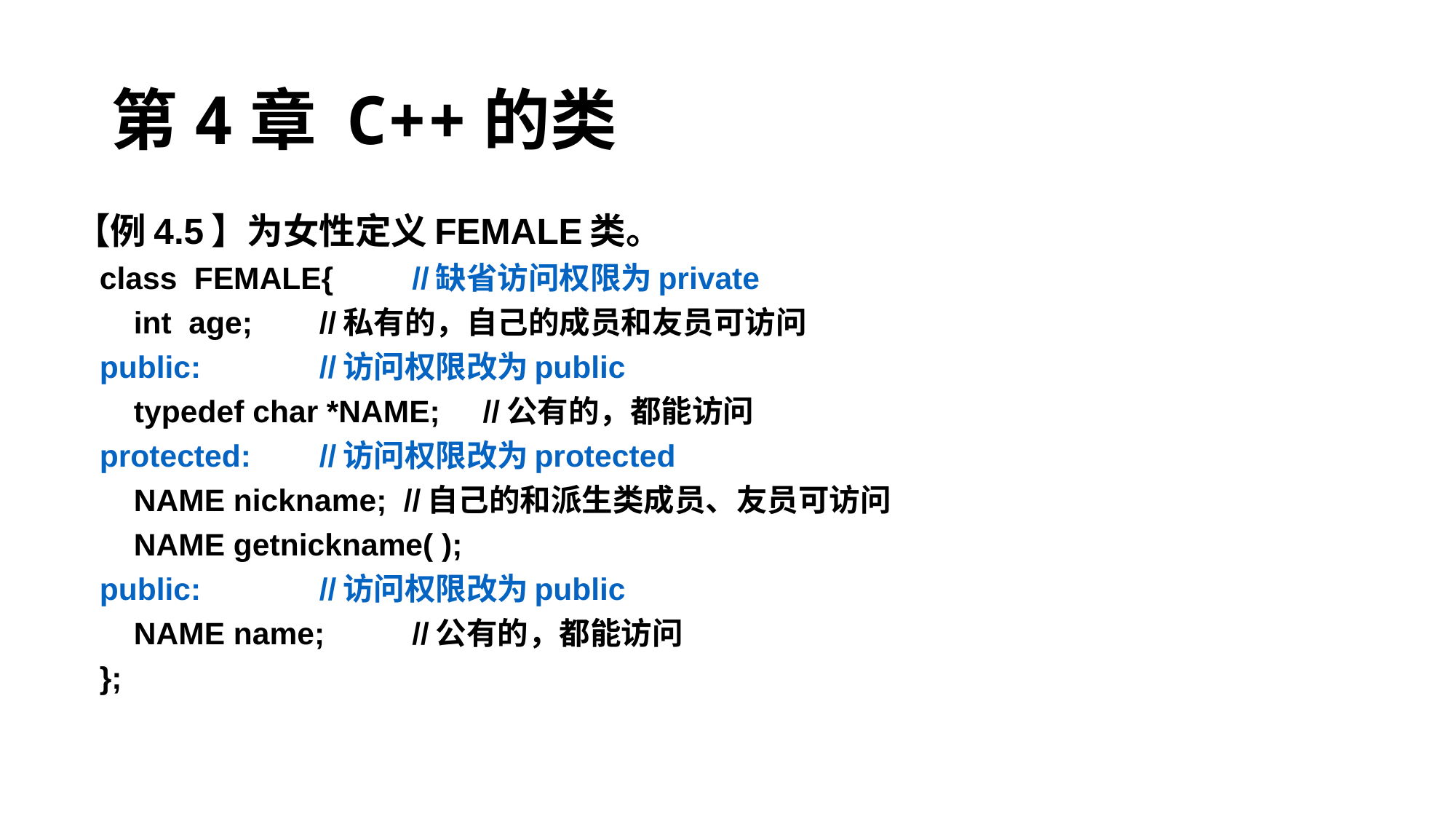

# 第4章 C++的类
【例4.5】为女性定义FEMALE类。
	class  FEMALE{	    //缺省访问权限为private
	    int  age;  	    //私有的，自己的成员和友员可访问
	public:		    //访问权限改为public
	    typedef char *NAME;     //公有的，都能访问
	protected:		    //访问权限改为protected
	    NAME nickname;  //自己的和派生类成员、友员可访问
	    NAME getnickname( );
	public:		    //访问权限改为public
	    NAME name;	    //公有的，都能访问
	};